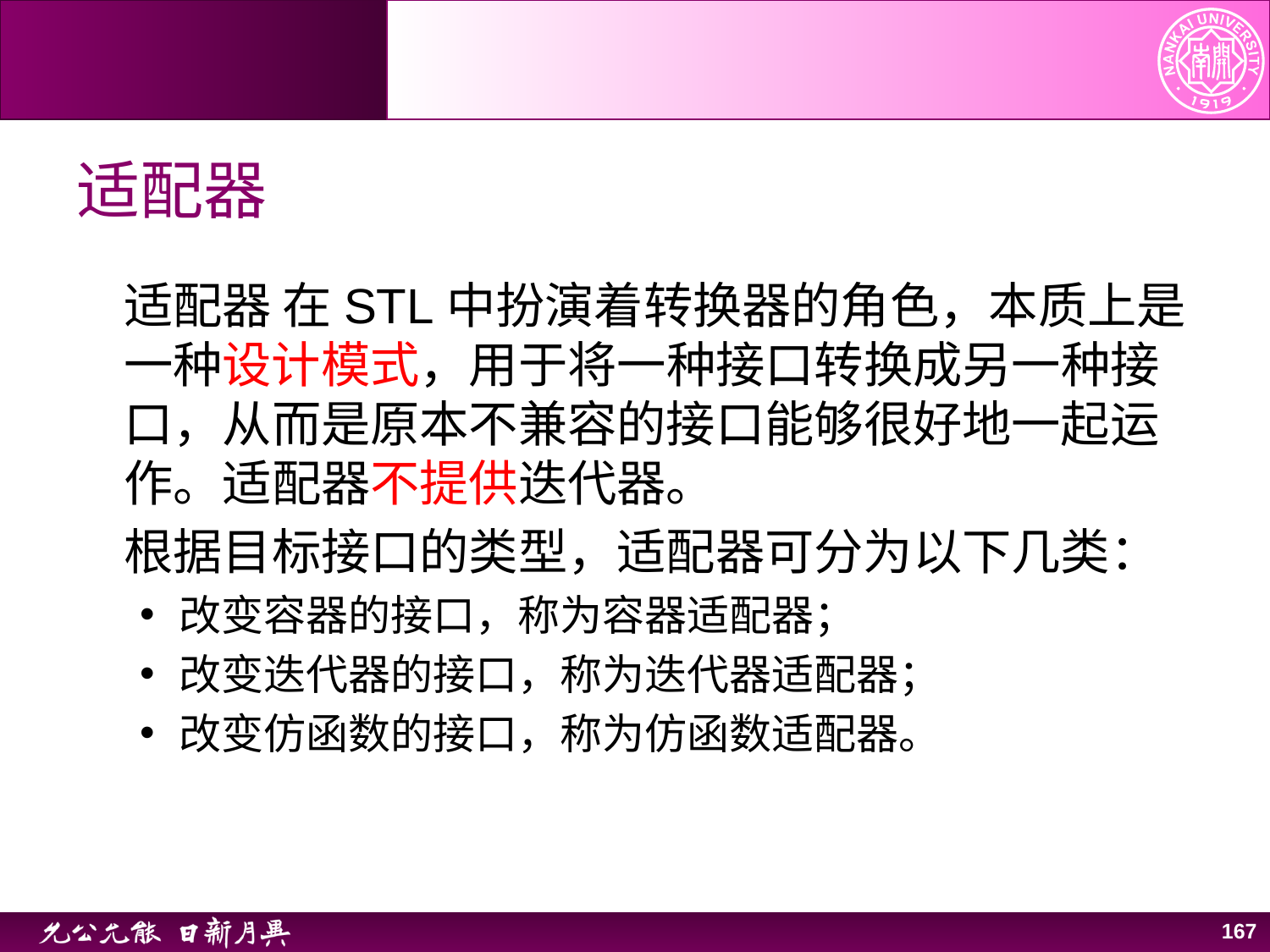

# 适配器
适配器 在STL中扮演着转换器的角色，本质上是一种设计模式，用于将一种接口转换成另一种接口，从而是原本不兼容的接口能够很好地一起运作。适配器不提供迭代器。
根据目标接口的类型，适配器可分为以下几类：
改变容器的接口，称为容器适配器；
改变迭代器的接口，称为迭代器适配器；
改变仿函数的接口，称为仿函数适配器。

167